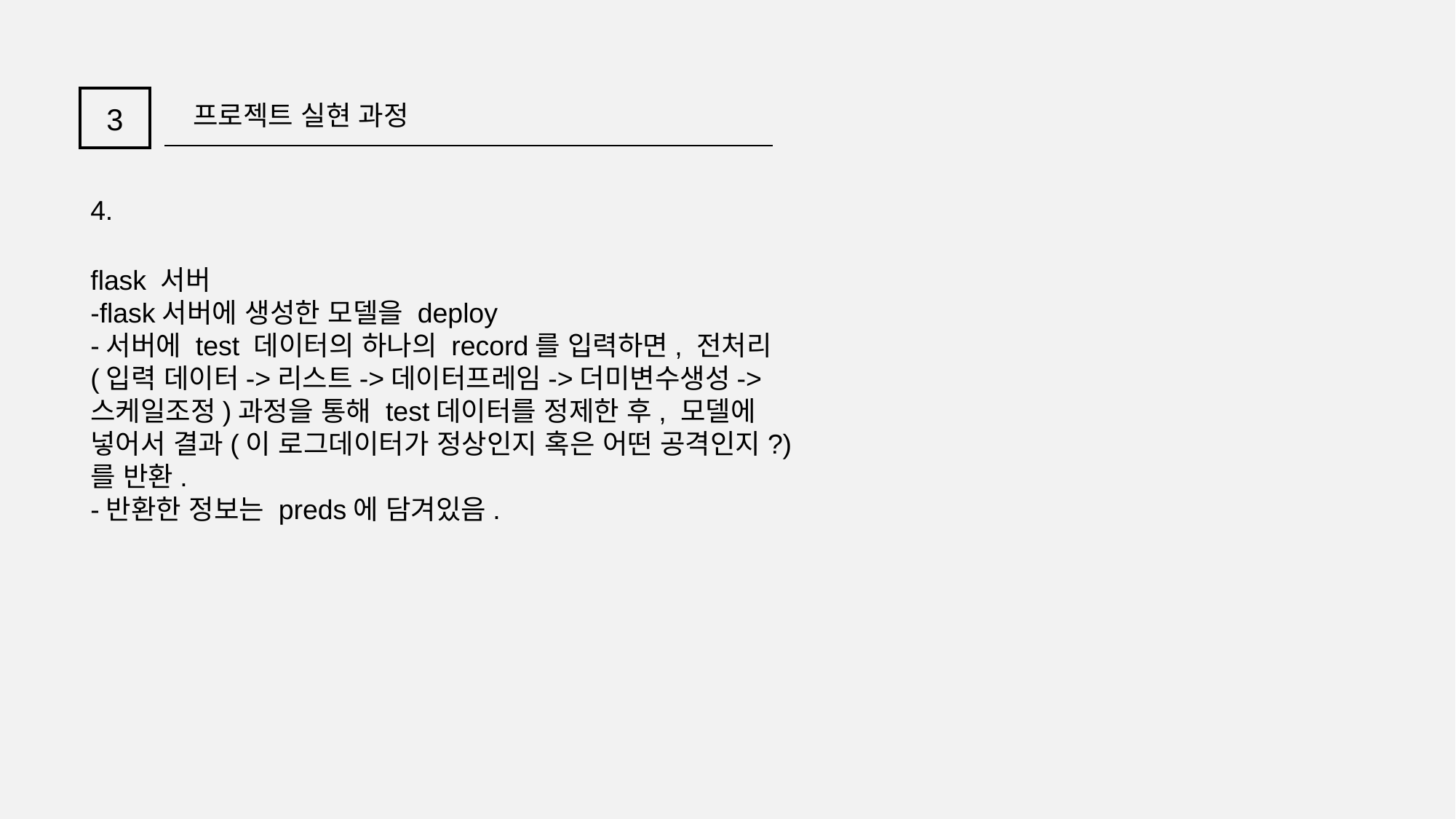

3
프로젝트 실현 과정
4.
flask 서버
-flask서버에 생성한 모델을 deploy
-서버에 test 데이터의 하나의 record를 입력하면, 전처리(입력 데이터->리스트->데이터프레임->더미변수생성->스케일조정)과정을 통해 test데이터를 정제한 후, 모델에 넣어서 결과(이 로그데이터가 정상인지 혹은 어떤 공격인지?)를 반환.
-반환한 정보는 preds에 담겨있음.